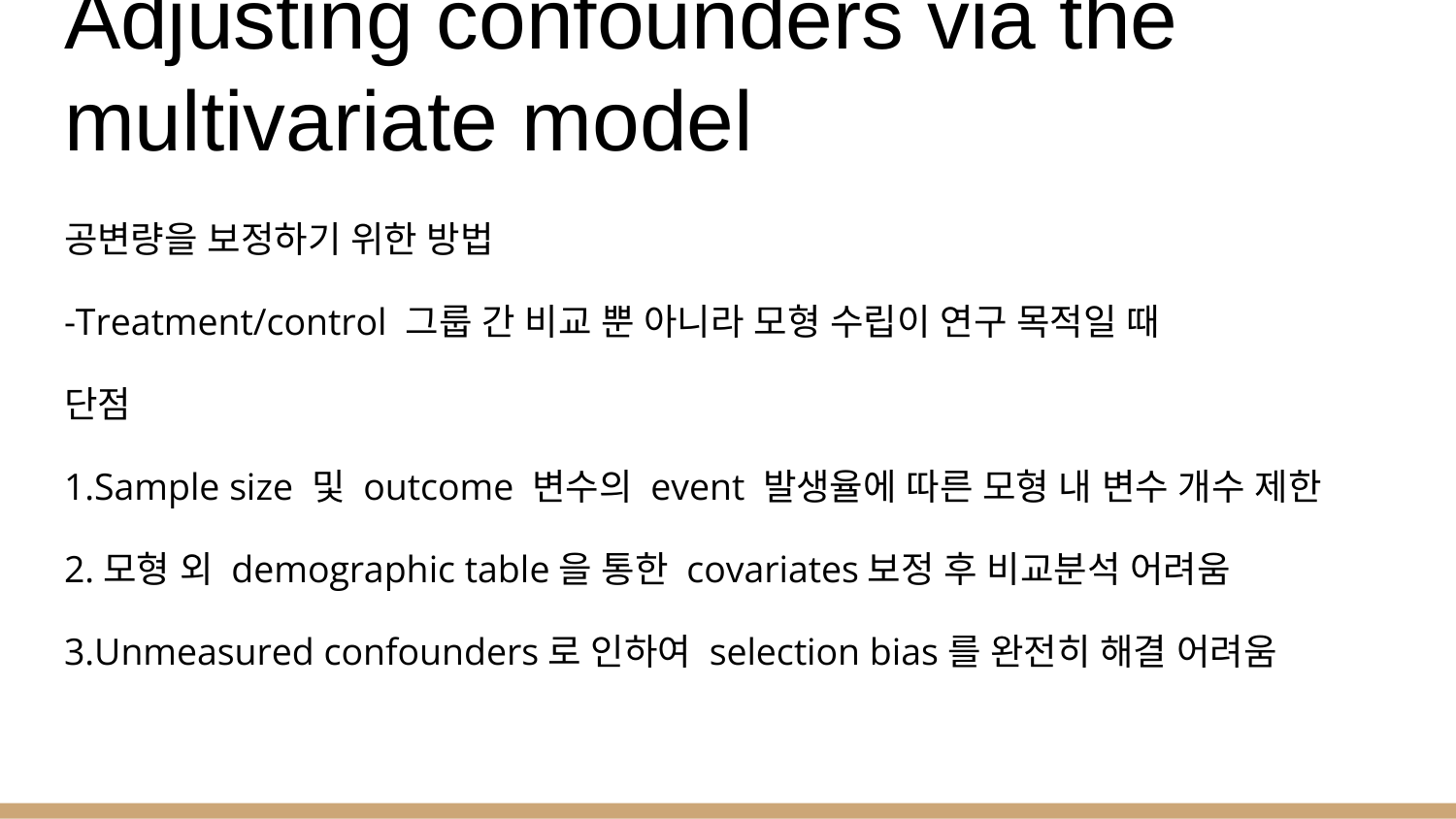

# Adjusting confounders via the multivariate model
공변량을 보정하기 위한 방법
-Treatment/control 그룹 간 비교 뿐 아니라 모형 수립이 연구 목적일 때
단점
1.Sample size 및 outcome 변수의 event 발생율에 따른 모형 내 변수 개수 제한
2.모형 외 demographic table을 통한 covariates보정 후 비교분석 어려움
3.Unmeasured confounders로 인하여 selection bias를 완전히 해결 어려움